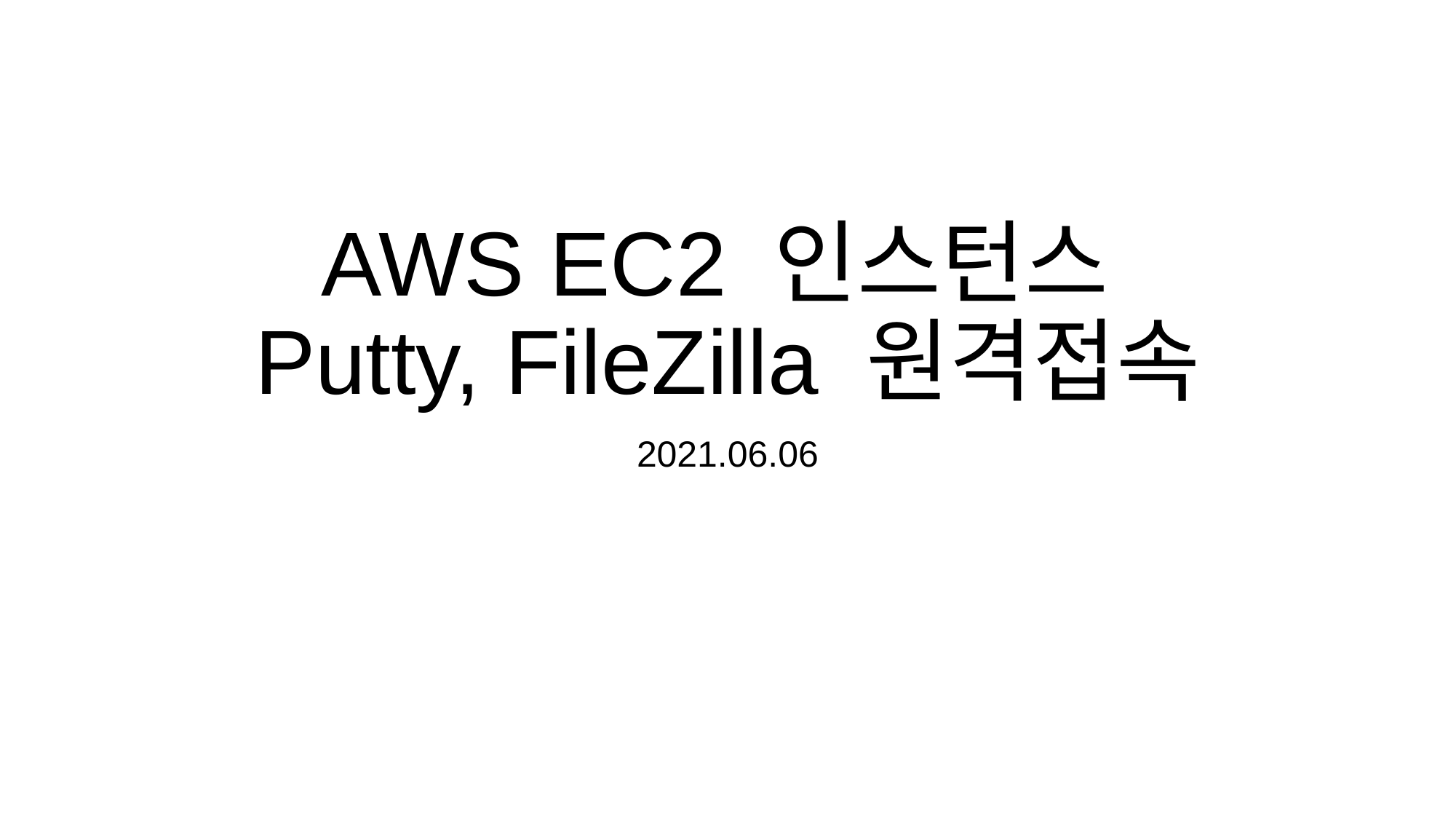

# AWS EC2 인스턴스 Putty, FileZilla 원격접속
2021.06.06